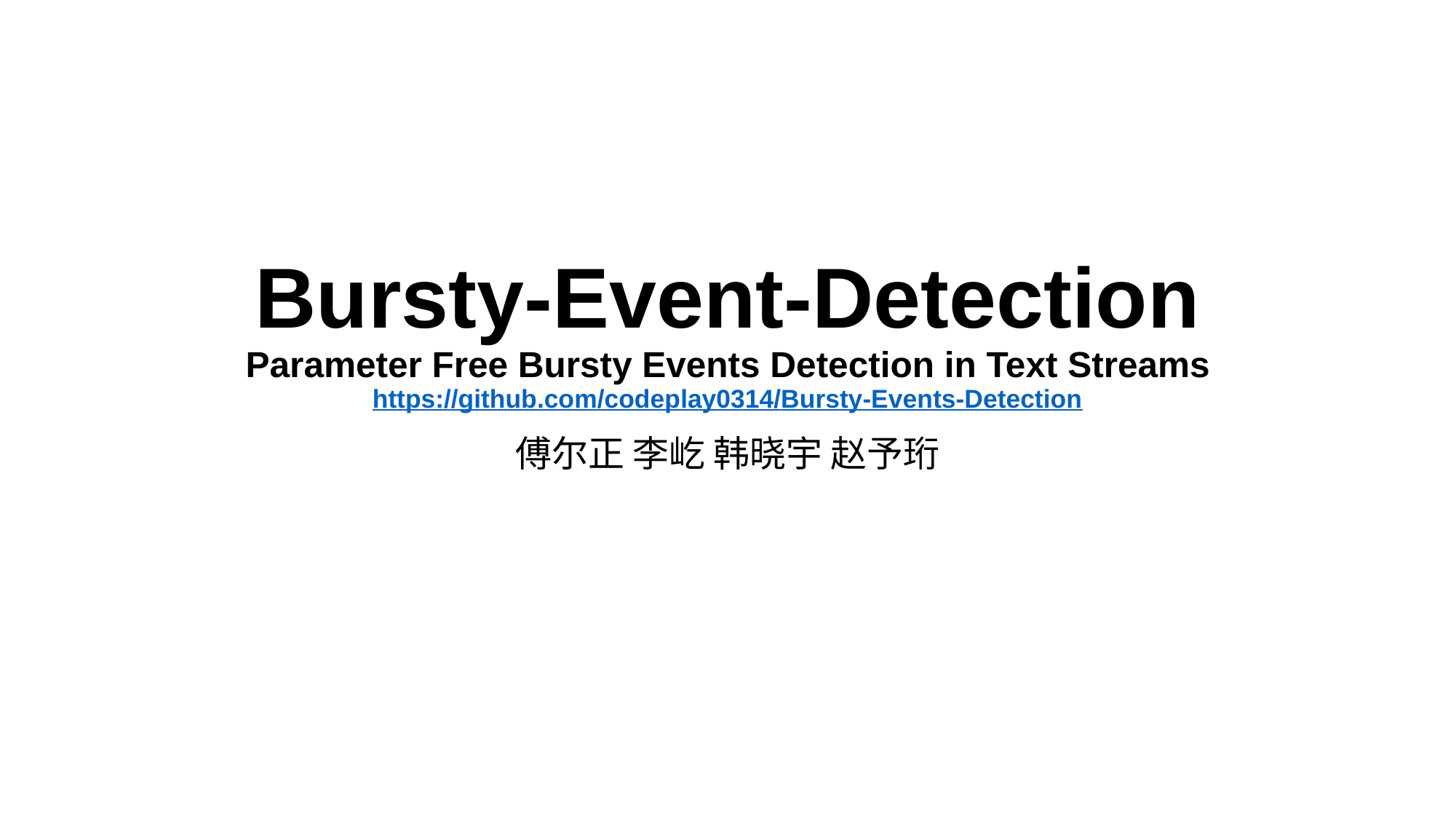

# Bursty-Event-Detection Parameter Free Bursty Events Detection in Text Streams https://github.com/codeplay0314/Bursty-Events-Detection
傅尔正 李屹 韩晓宇 赵予珩